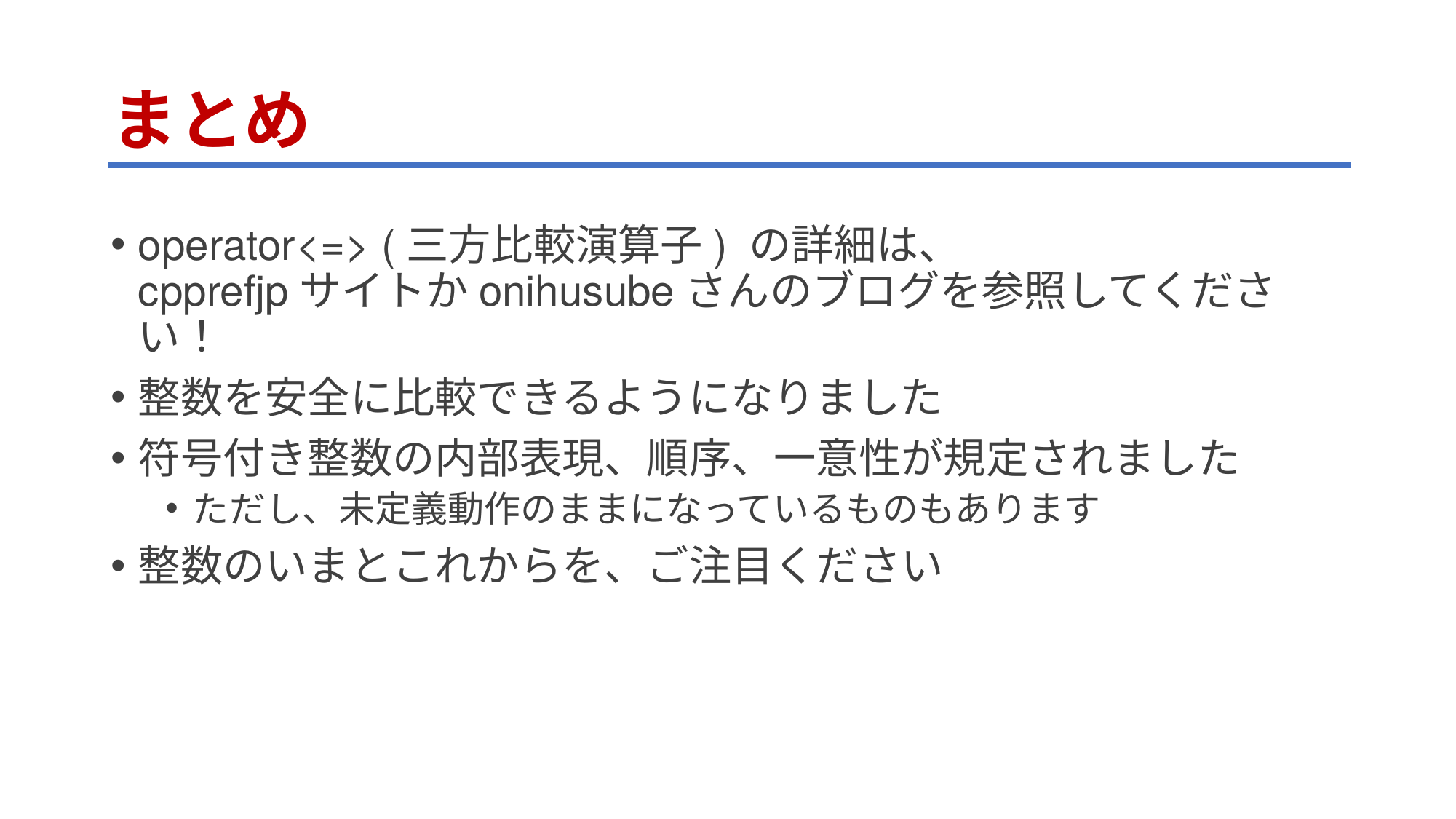

# まとめ
operator<=> (三方比較演算子) の詳細は、
cpprefjpサイトかonihusubeさんのブログを参照してください！
整数を安全に比較できるようになりました
符号付き整数の内部表現、順序、一意性が規定されました
ただし、未定義動作のままになっているものもあります
整数のいまとこれからを、ご注目ください